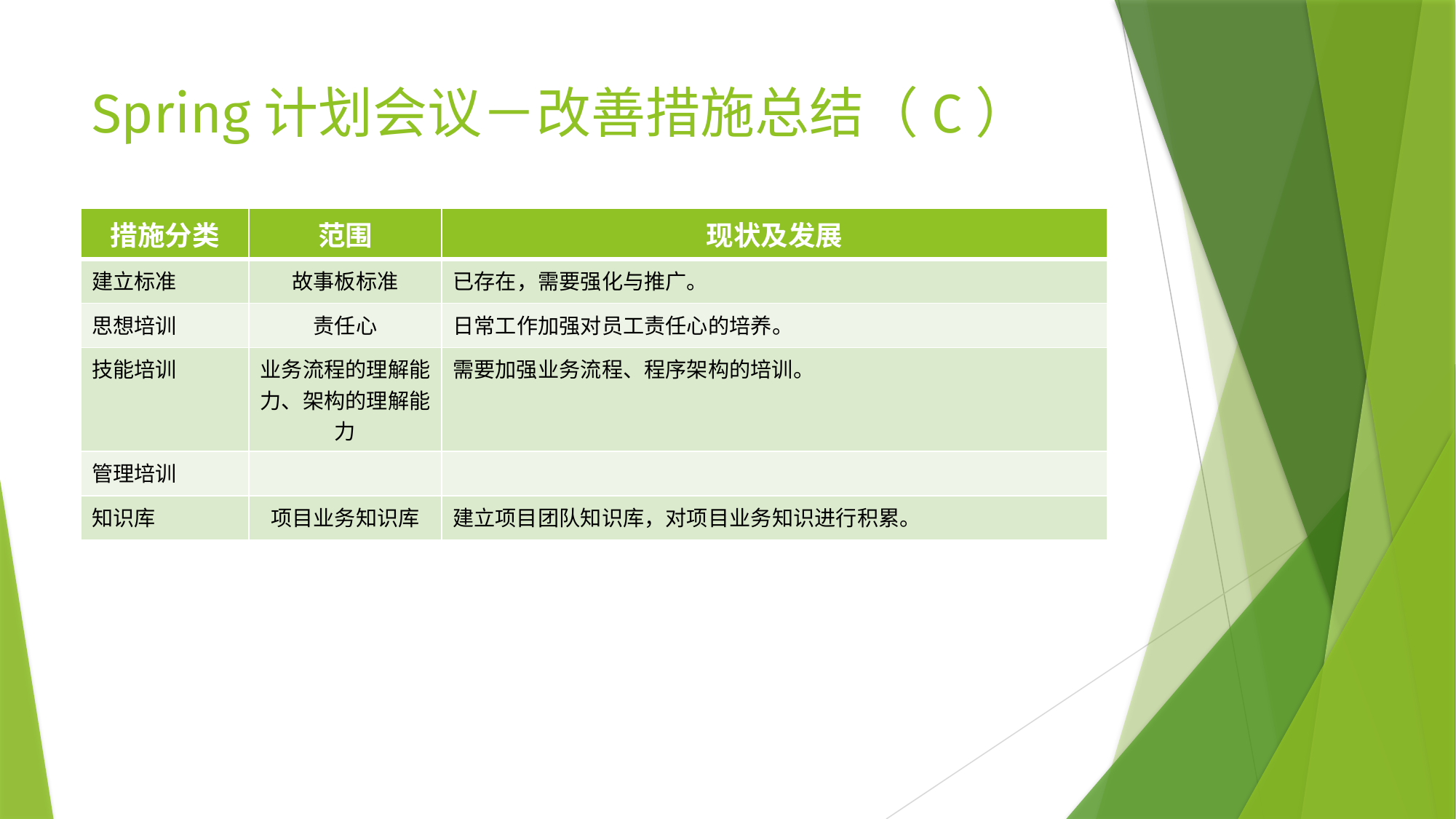

# Spring计划会议－改善措施总结（C）
| 措施分类 | 范围 | 现状及发展 |
| --- | --- | --- |
| 建立标准 | 故事板标准 | 已存在，需要强化与推广。 |
| 思想培训 | 责任心 | 日常工作加强对员工责任心的培养。 |
| 技能培训 | 业务流程的理解能力、架构的理解能力 | 需要加强业务流程、程序架构的培训。 |
| 管理培训 |  |  |
| 知识库 | 项目业务知识库 | 建立项目团队知识库，对项目业务知识进行积累。 |